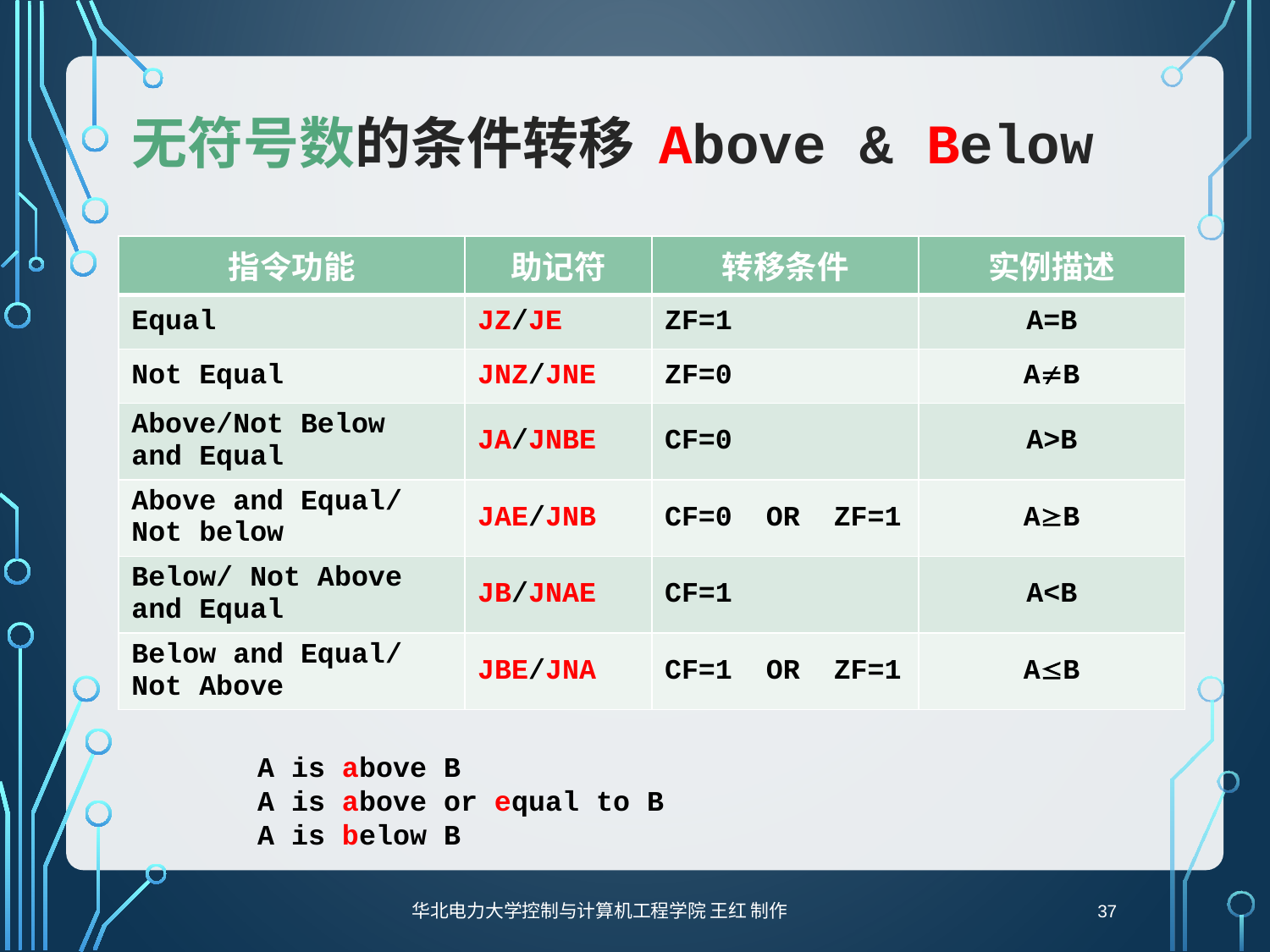

# 无符号数的条件转移 Above & Below
| 指令功能 | 助记符 | 转移条件 | 实例描述 |
| --- | --- | --- | --- |
| Equal | JZ/JE | ZF=1 | A=B |
| Not Equal | JNZ/JNE | ZF=0 | A≠B |
| Above/Not Below and Equal | JA/JNBE | CF=0 | A>B |
| Above and Equal/ Not below | JAE/JNB | CF=0 OR ZF=1 | A≥B |
| Below/ Not Above and Equal | JB/JNAE | CF=1 | A<B |
| Below and Equal/ Not Above | JBE/JNA | CF=1 OR ZF=1 | A≤B |
A is above B
A is above or equal to B
A is below B
37
华北电力大学控制与计算机工程学院 王红 制作